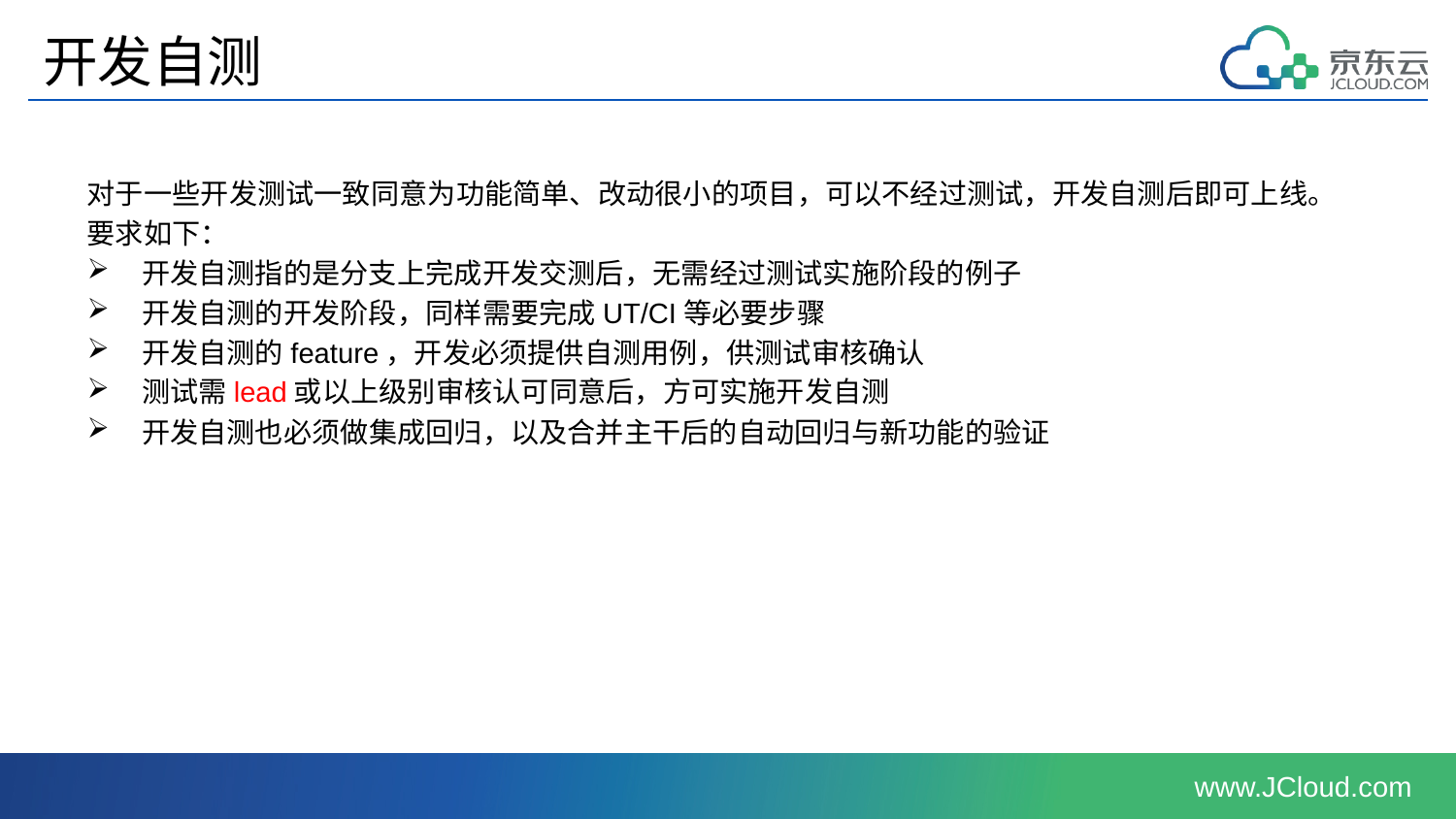

# 开发自测
对于一些开发测试一致同意为功能简单、改动很小的项目，可以不经过测试，开发自测后即可上线。
要求如下：
开发自测指的是分支上完成开发交测后，无需经过测试实施阶段的例子
开发自测的开发阶段，同样需要完成UT/CI等必要步骤
开发自测的feature，开发必须提供自测用例，供测试审核确认
测试需lead或以上级别审核认可同意后，方可实施开发自测
开发自测也必须做集成回归，以及合并主干后的自动回归与新功能的验证